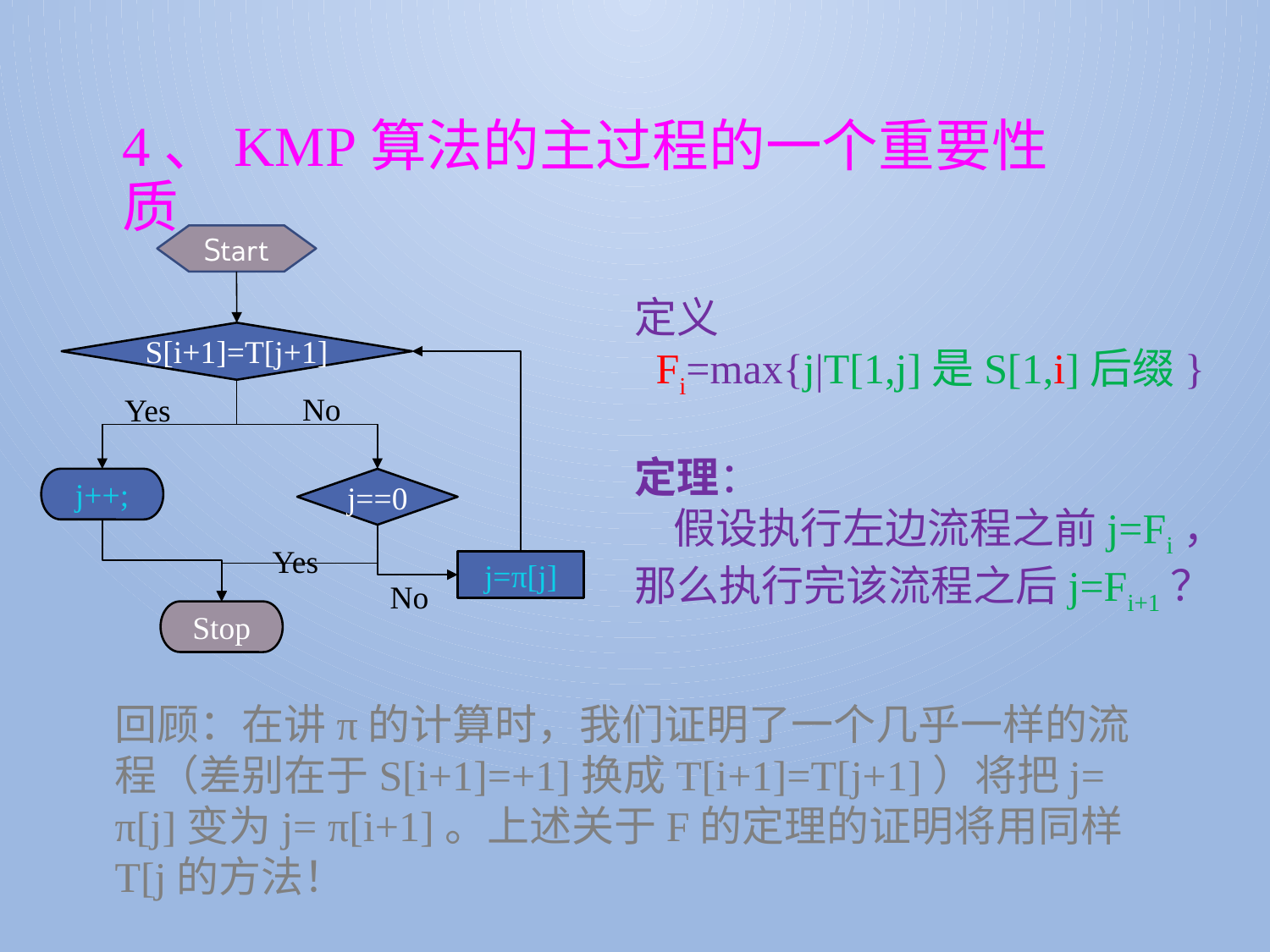

4、KMP算法的主过程的一个重要性质
Start
S[i+1]=T[j+1]
No
Yes
j++;
j==0
Yes
j=π[j]
No
Stop
定义
  Fi=max{j|T[1,j]是S[1,i]后缀}

定理：
   假设执行左边流程之前j=Fi，
那么执行完该流程之后j=Fi+1？
回顾：在讲π的计算时，我们证明了一个几乎一样的流程（差别在于S[i+1]=+1]换成T[i+1]=T[j+1]）将把j= π[j]变为j= π[i+1]。上述关于F的定理的证明将用同样T[j的方法！